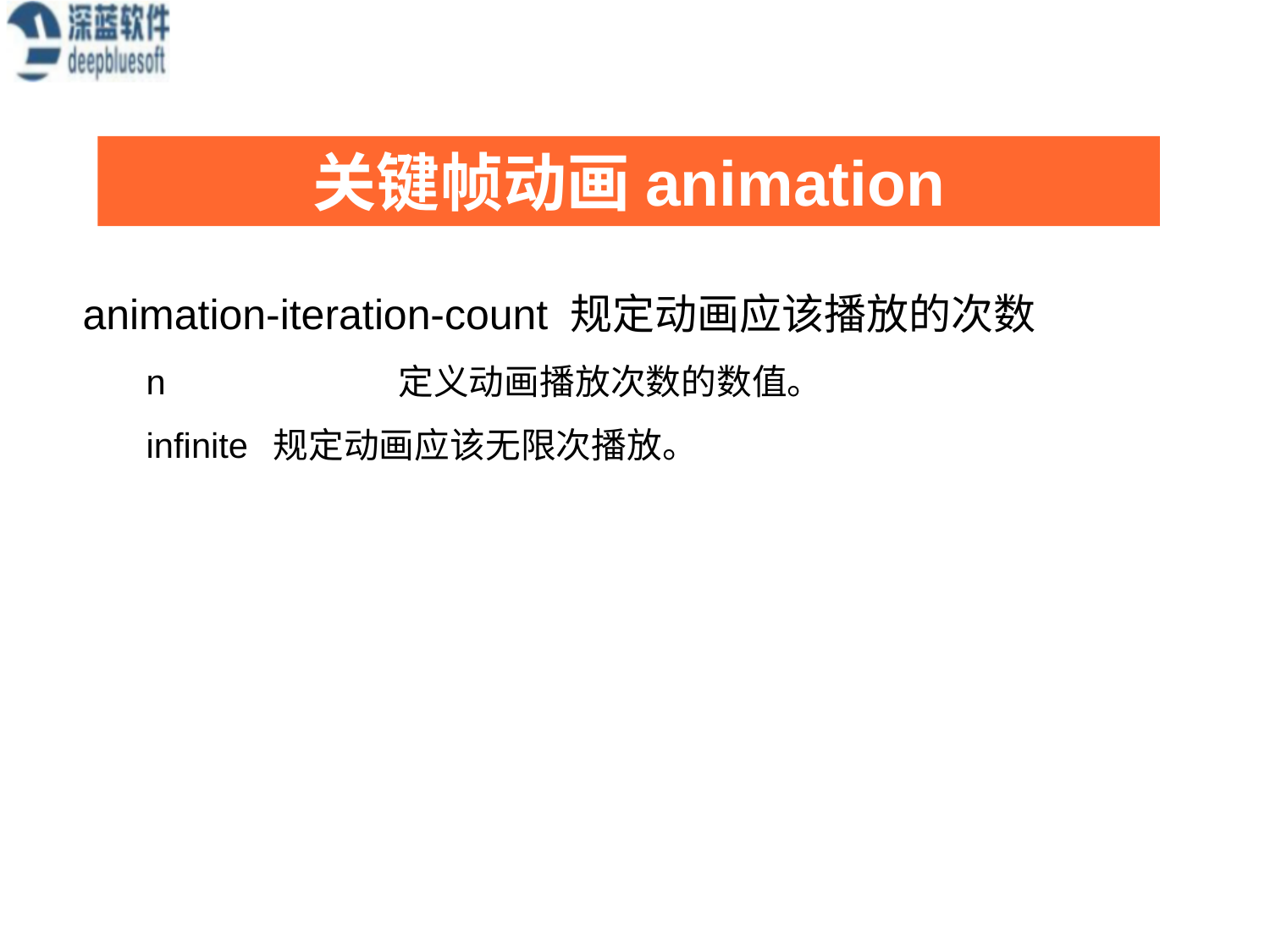

关键帧动画animation

animation-iteration-count 规定动画应该播放的次数
n	            定义动画播放次数的数值。
infinite	规定动画应该无限次播放。